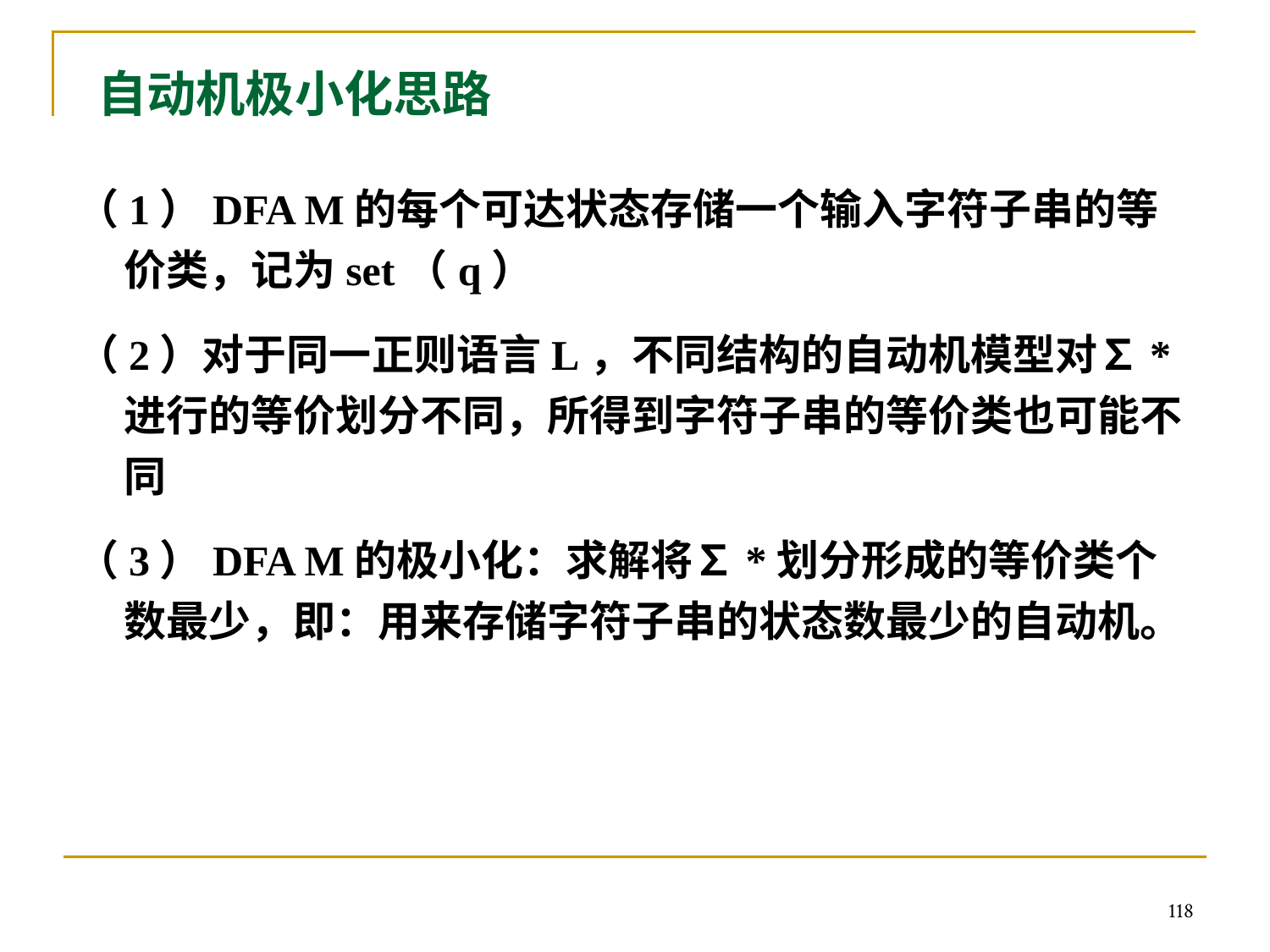

# 自动机极小化思路
（1）DFA M的每个可达状态存储一个输入字符子串的等价类，记为set（q）
（2）对于同一正则语言L，不同结构的自动机模型对∑*进行的等价划分不同，所得到字符子串的等价类也可能不同
（3）DFA M的极小化：求解将∑*划分形成的等价类个数最少，即：用来存储字符子串的状态数最少的自动机。
118